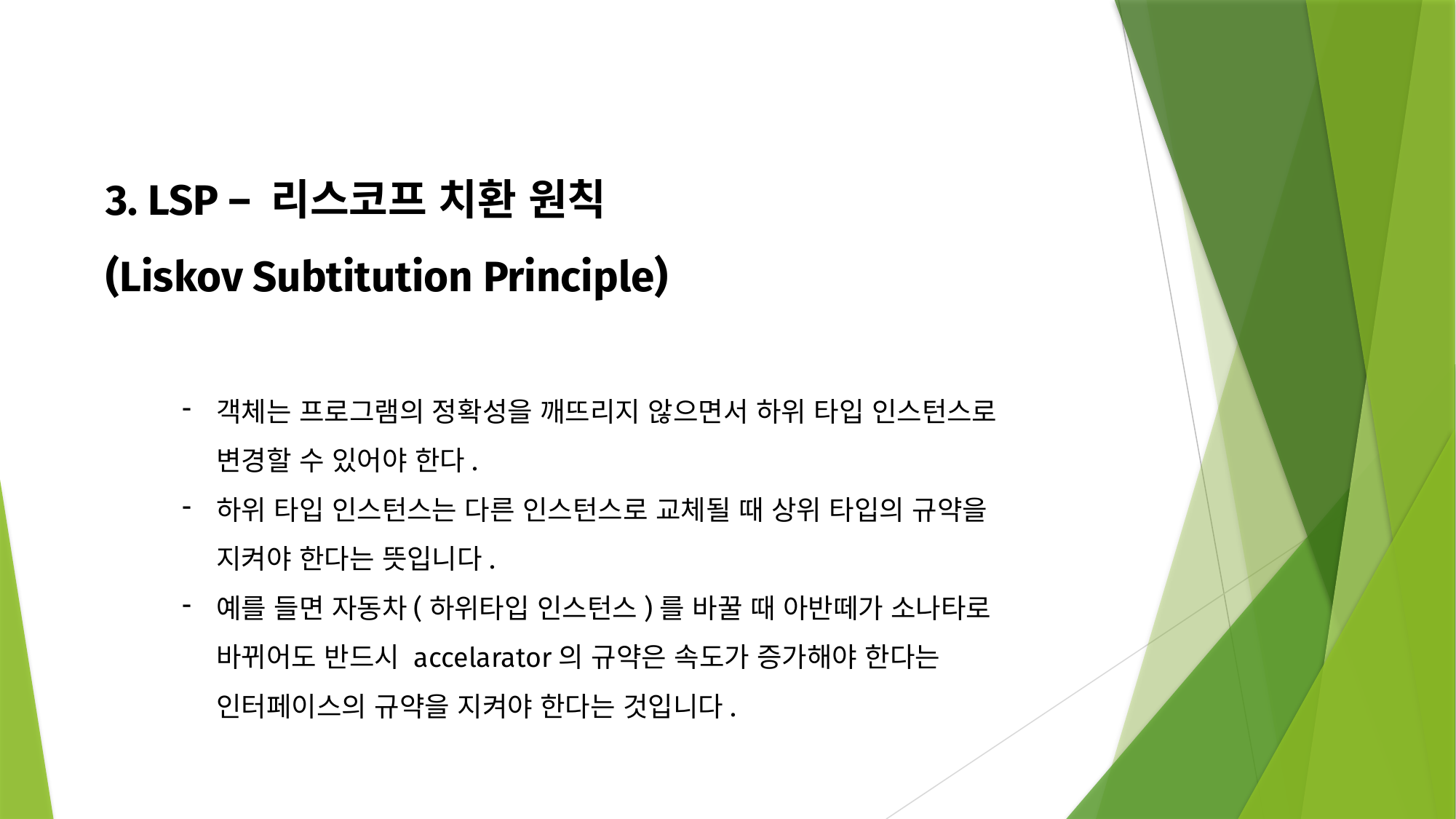

3. LSP – 리스코프 치환 원칙
(Liskov Subtitution Principle)
객체는 프로그램의 정확성을 깨뜨리지 않으면서 하위 타입 인스턴스로
변경할 수 있어야 한다.
하위 타입 인스턴스는 다른 인스턴스로 교체될 때 상위 타입의 규약을
지켜야 한다는 뜻입니다.
예를 들면 자동차(하위타입 인스턴스)를 바꿀 때 아반떼가 소나타로
바뀌어도 반드시 accelarator의 규약은 속도가 증가해야 한다는
인터페이스의 규약을 지켜야 한다는 것입니다.